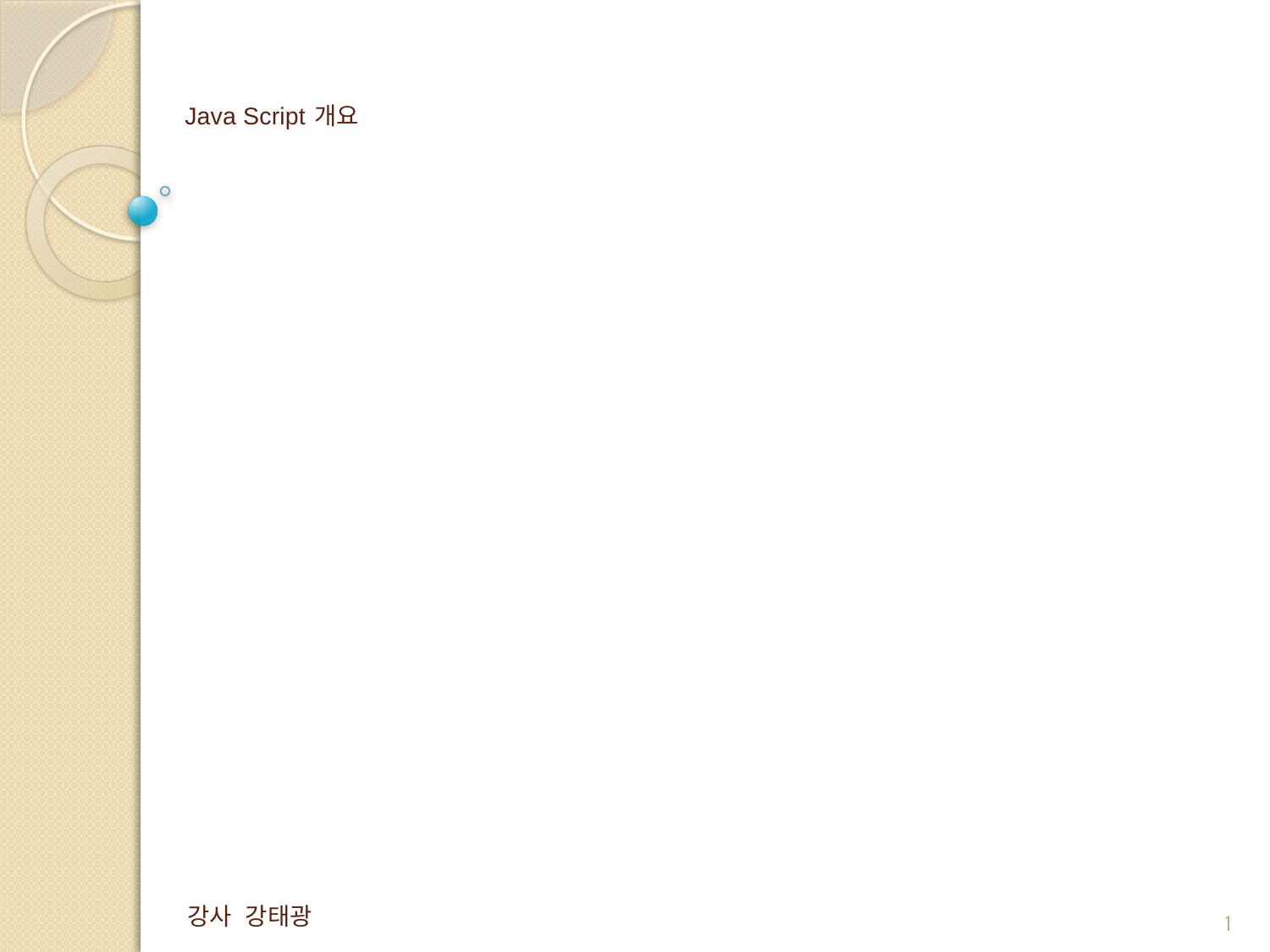

# Java Script 개요
 강사  강태광
1